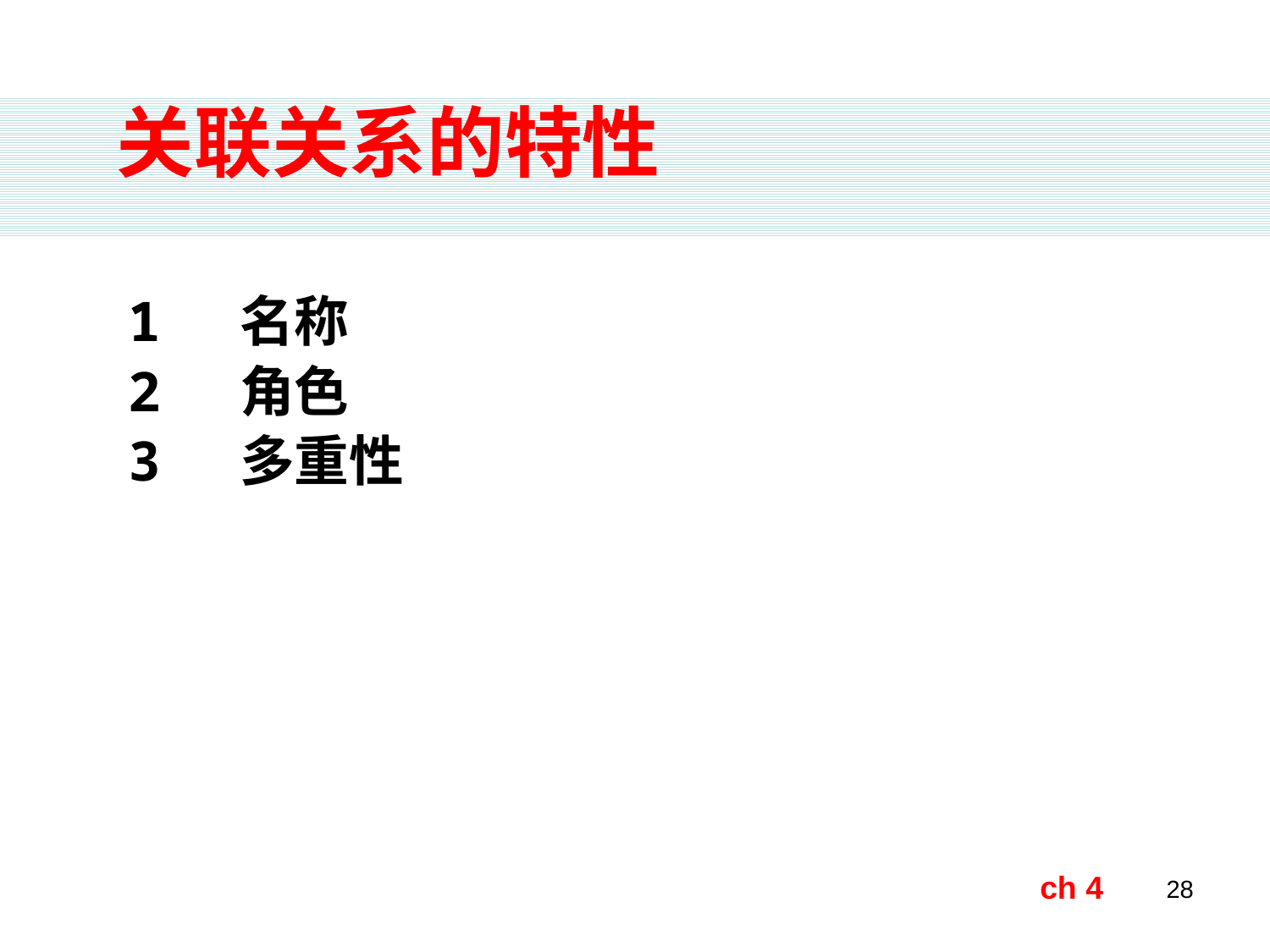

关联关系的特性
1  名称
2  角色
3  多重性
ch 4
28